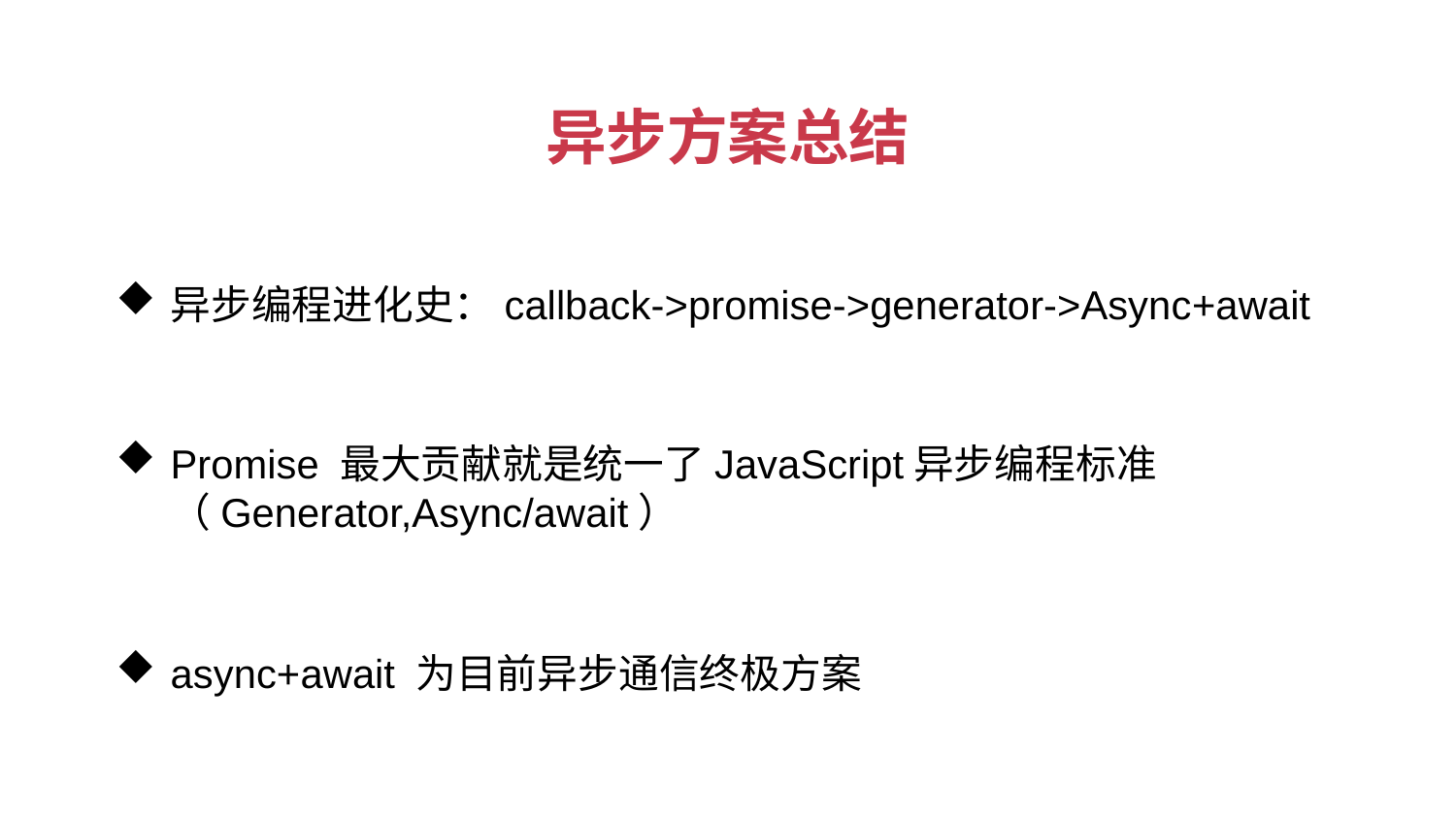

异步方案总结
异步编程进化史：callback->promise->generator->Async+await
Promise 最大贡献就是统一了JavaScript异步编程标准（Generator,Async/await）
async+await 为目前异步通信终极方案